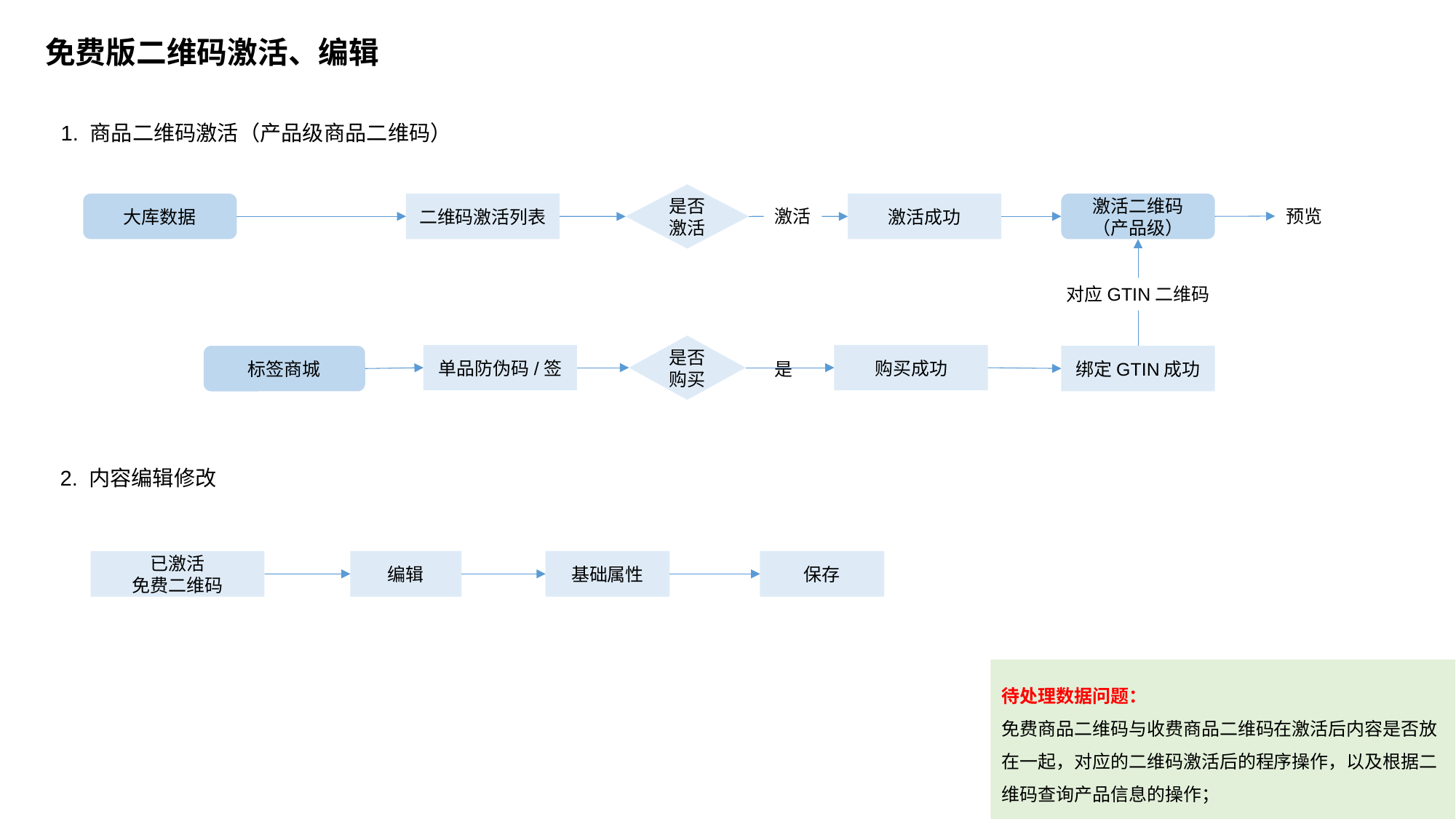

免费版二维码激活、编辑
1. 商品二维码激活（产品级商品二维码）
是否激活
激活二维码
（产品级）
激活成功
大库数据
二维码激活列表
预览
激活
对应GTIN二维码
是否购买
购买成功
单品防伪码/签
绑定GTIN成功
标签商城
是
2. 内容编辑修改
编辑
基础属性
保存
已激活
免费二维码
待处理数据问题：
免费商品二维码与收费商品二维码在激活后内容是否放在一起，对应的二维码激活后的程序操作，以及根据二维码查询产品信息的操作；